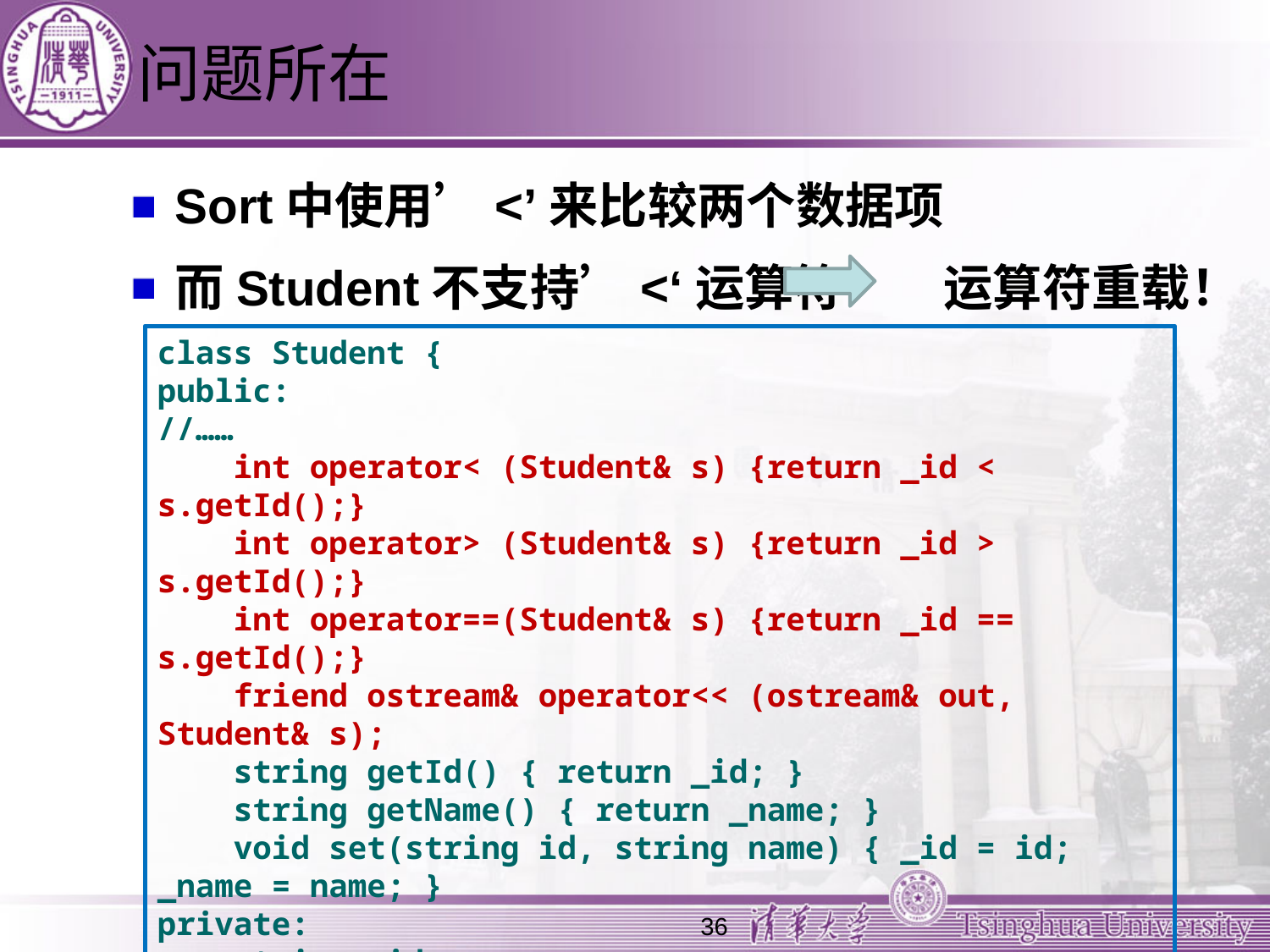

# 问题所在
Sort中使用’<’来比较两个数据项
而Student不支持’<‘运算符         运算符重载！

class Student {
public:
//……
    int operator< (Student& s) {return _id < s.getId();}
    int operator> (Student& s) {return _id > s.getId();}
    int operator==(Student& s) {return _id == s.getId();}
    friend ostream& operator<< (ostream& out, Student& s);
    string getId() { return _id; }
    string getName() { return _name; }
    void set(string id, string name) { _id = id; _name = name; }
private:
    string _id, _name;
};
36